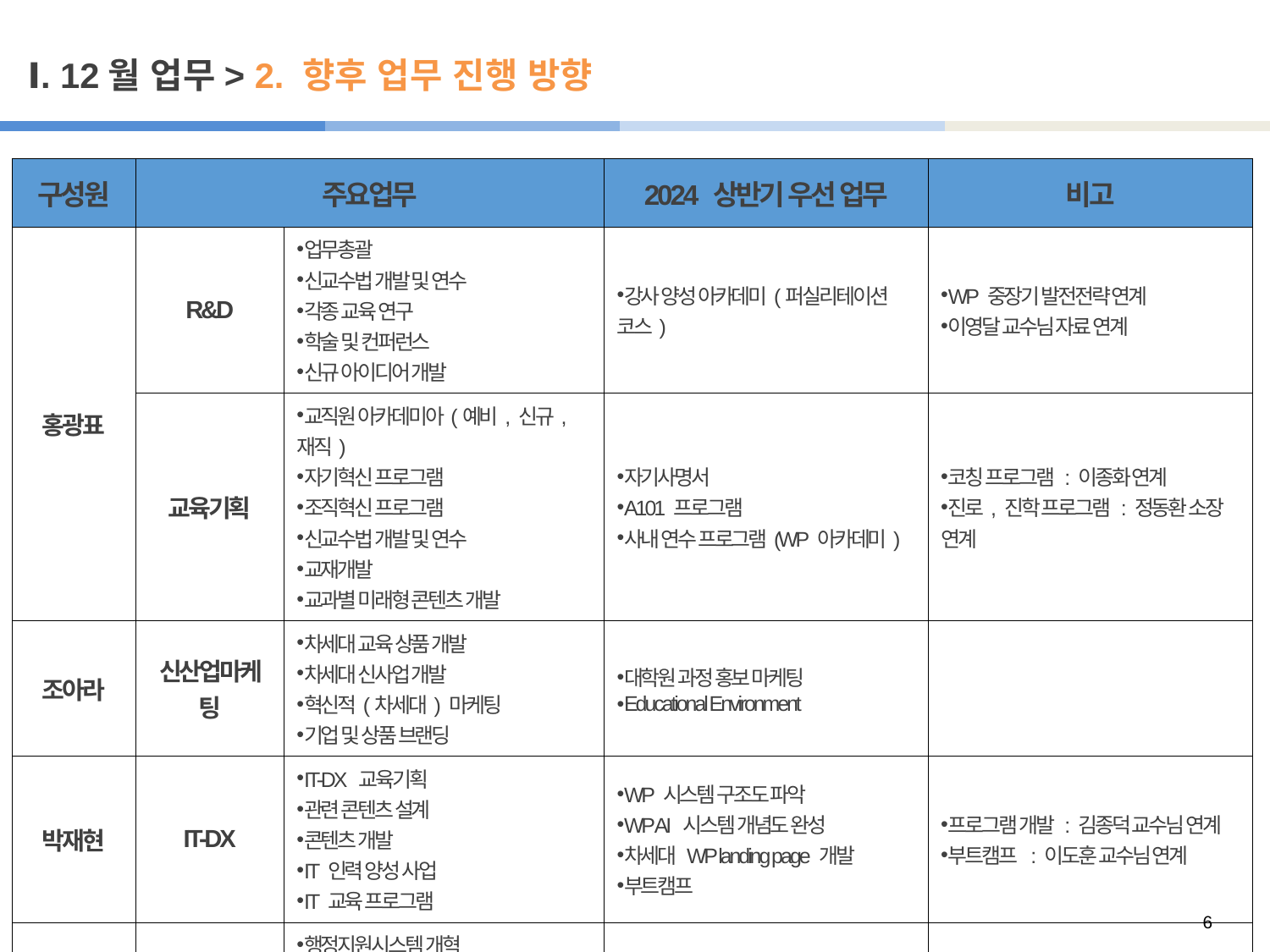

# Ⅰ. 12월 업무> 2. 향후 업무 진행 방향
| 구성원 | 주요업무 |  | 2024 상반기 우선 업무 | 비고 |
| --- | --- | --- | --- | --- |
| 홍광표 | R&D | 업무총괄 신교수법 개발 및 연수 각종 교육 연구 학술 및 컨퍼런스 신규 아이디어 개발 | 강사 양성 아카데미(퍼실리테이션 코스) | WP 중장기 발전전략 연계 이영달 교수님 자료 연계 |
|  | 교육기획 | 교직원 아카데미아(예비, 신규, 재직) 자기혁신 프로그램 조직혁신 프로그램 신교수법 개발 및 연수 교재개발 교과별 미래형 콘텐츠 개발 | 자기사명서 A101 프로그램 사내 연수 프로그램(WP 아카데미) | 코칭 프로그램 : 이종화 연계 진로, 진학 프로그램 : 정동환 소장 연계 |
| 조아라 | 신산업마케팅 | 차세대 교육 상품 개발 차세대 신사업 개발 혁신적(차세대) 마케팅 기업 및 상품 브랜딩 | 대학원 과정 홍보 마케팅 Educational Environment |  |
| 박재현 | IT-DX | IT-DX 교육기획 관련 콘텐츠 설계 콘텐츠 개발 IT 인력 양성 사업 IT 교육 프로그램 | WP 시스템 구조도 파악 WP AI 시스템 개념도 완성 차세대 WP landing page 개발 부트캠프 | 프로그램 개발 : 김종덕 교수님 연계 부트캠프 : 이도훈 교수님 연계 |
| 미정 | 경영혁신 | 행정지원시스템 개혁 승진, 전직, 성과지표 개발 센터간 연계 기타 프로그램 | 부트캠프 성과평가(KPI & OKR) | 고용노동부, 중소기업벤처부, 교육부 등 연계 |
6